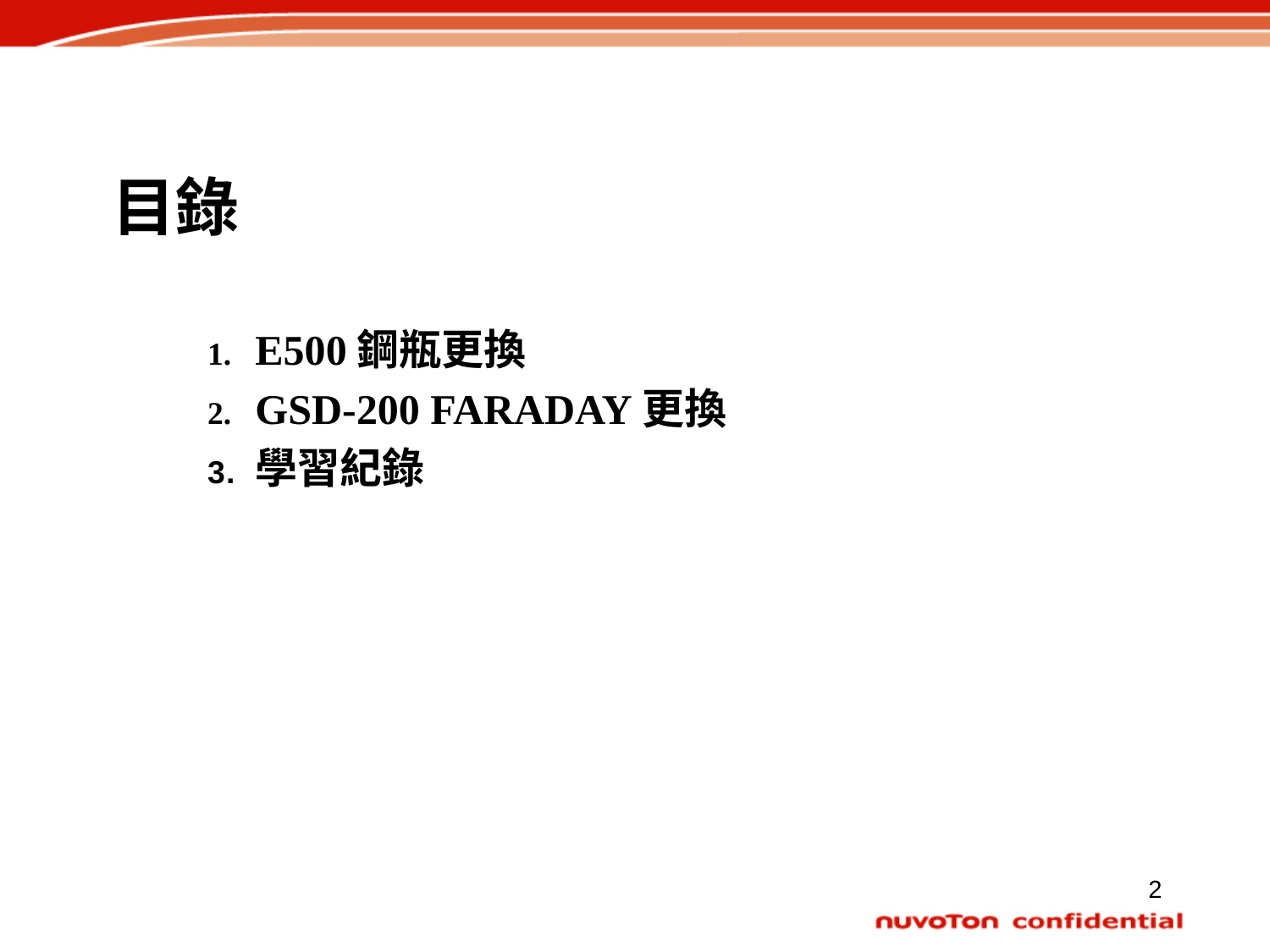

# 目錄
E500鋼瓶更換
GSD-200 FARADAY更換
學習紀錄
2